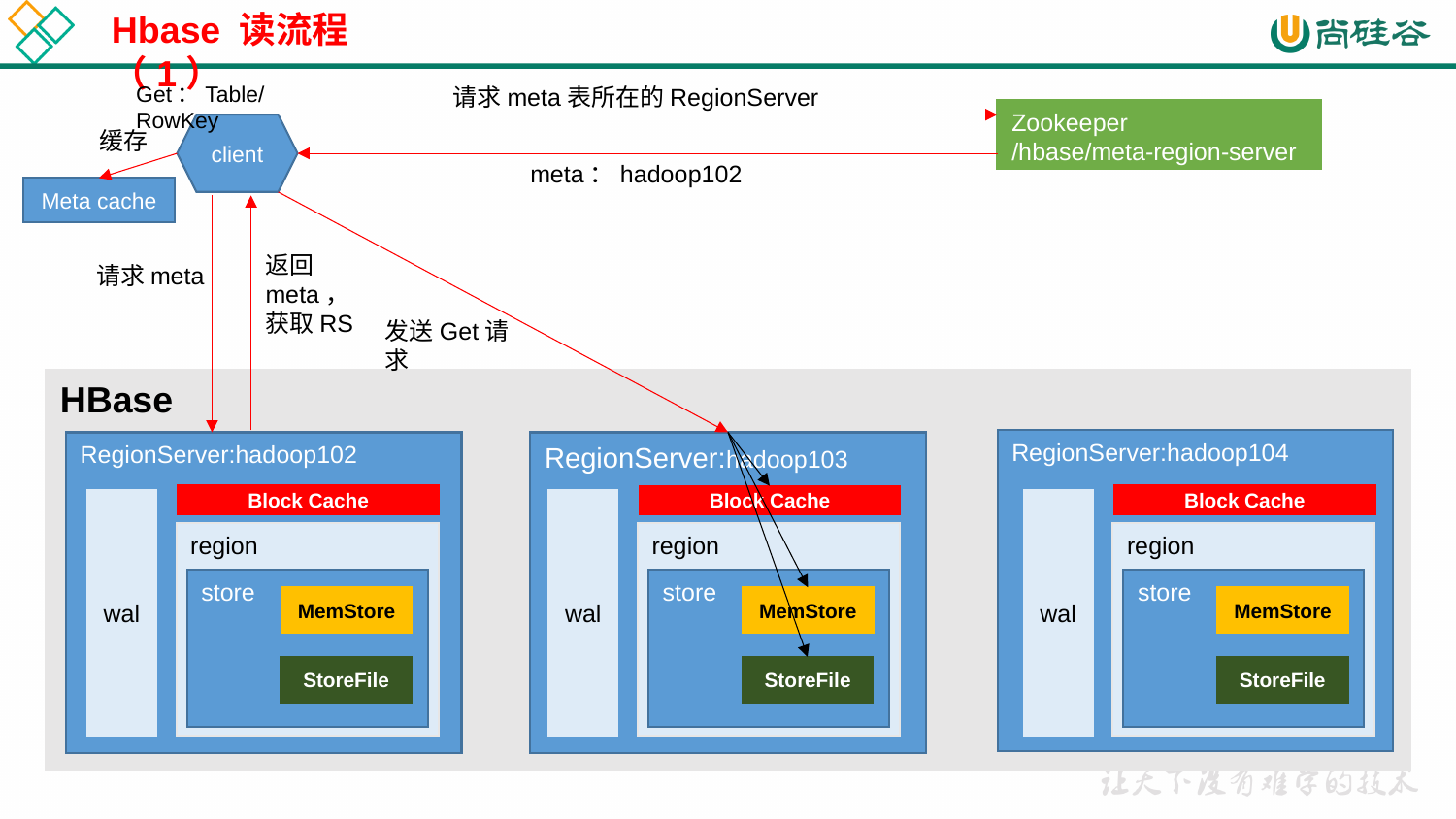

Hbase 读流程（1）
Get：Table/RowKey
请求meta表所在的RegionServer
Zookeeper
/hbase/meta-region-server
client
缓存
meta：hadoop102
Meta cache
返回meta，
获取RS
请求meta
发送Get请求
HBase
RegionServer:hadoop104
RegionServer:hadoop102
RegionServer:hadoop103
Block Cache
Block Cache
Block Cache
wal
wal
wal
region
region
region
store
store
store
MemStore
MemStore
MemStore
StoreFile
StoreFile
StoreFile